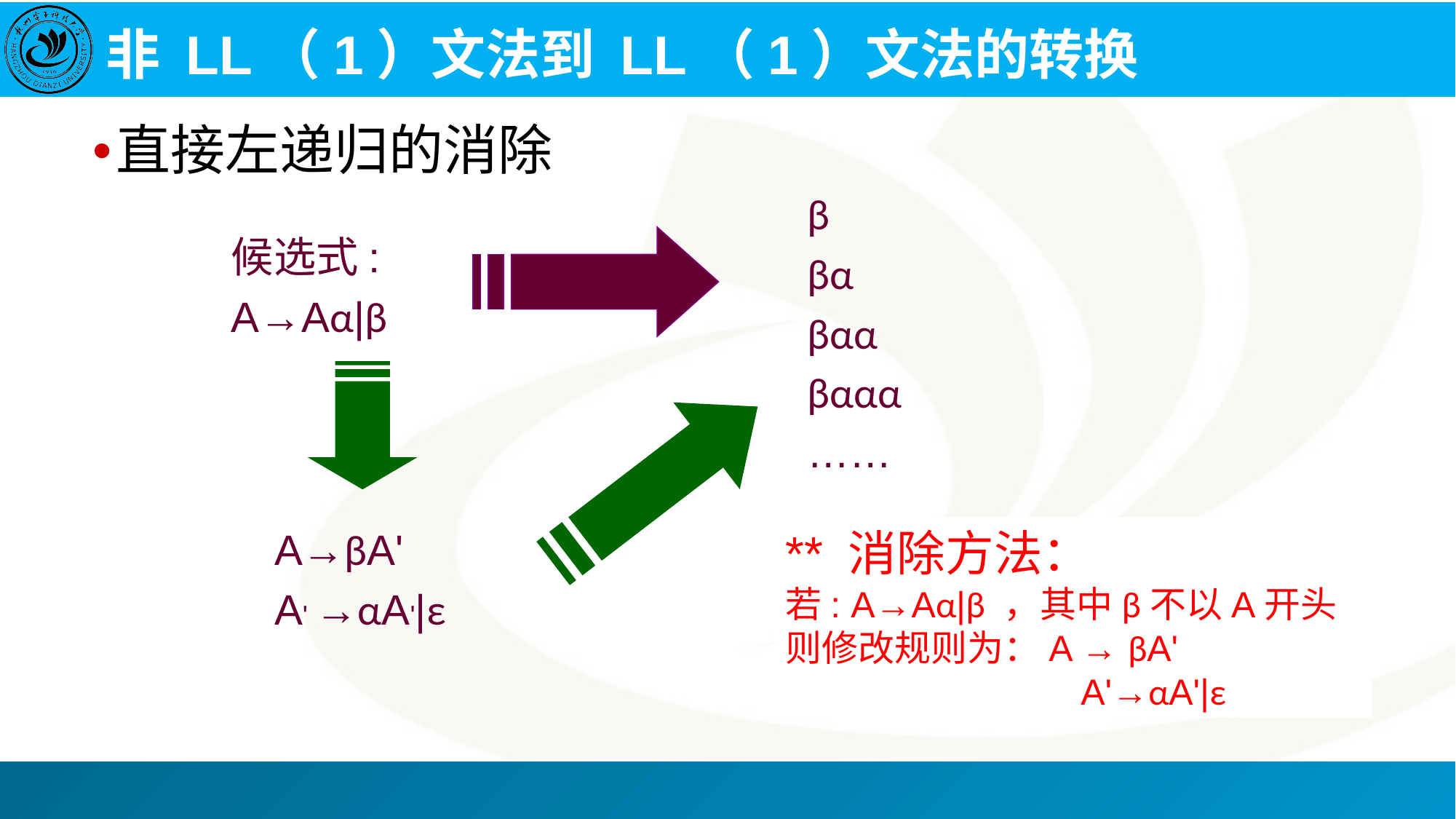

# 非 LL（1）文法到 LL（1）文法的转换
直接左递归的消除
β
βα
βαα
βααα
……
候选式:
A→Aα|β

** 消除方法：
若: A→Aα|β ，其中β不以A开头
则修改规则为：A → βA'
                             A'→αA'|ε
A→βA'
A' →αA'|ε
47